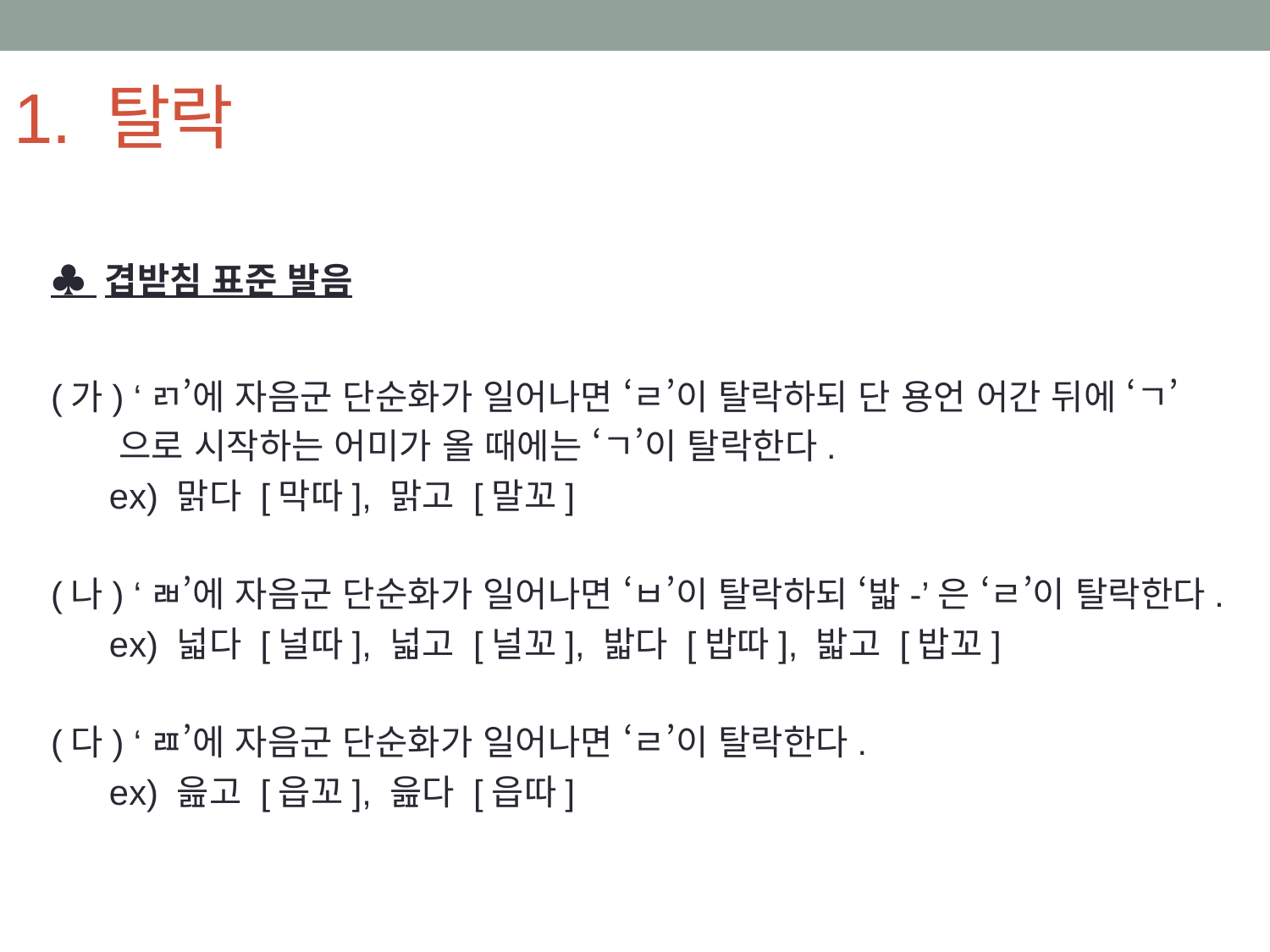

# 1. 탈락

♣ 겹받침 표준 발음

(가) ‘ㄺ’에 자음군 단순화가 일어나면 ‘ㄹ’이 탈락하되 단 용언 어간 뒤에 ‘ㄱ’
      으로 시작하는 어미가 올 때에는 ‘ㄱ’이 탈락한다.
      ex) 맑다 [막따], 맑고 [말꼬]

(나) ‘ㄼ’에 자음군 단순화가 일어나면 ‘ㅂ’이 탈락하되 ‘밟-’은 ‘ㄹ’이 탈락한다.
      ex) 넓다 [널따], 넓고 [널꼬], 밟다 [밥따], 밟고 [밥꼬]

(다) ‘ㄿ’에 자음군 단순화가 일어나면 ‘ㄹ’이 탈락한다.
      ex) 읊고 [읍꼬], 읊다 [읍따]